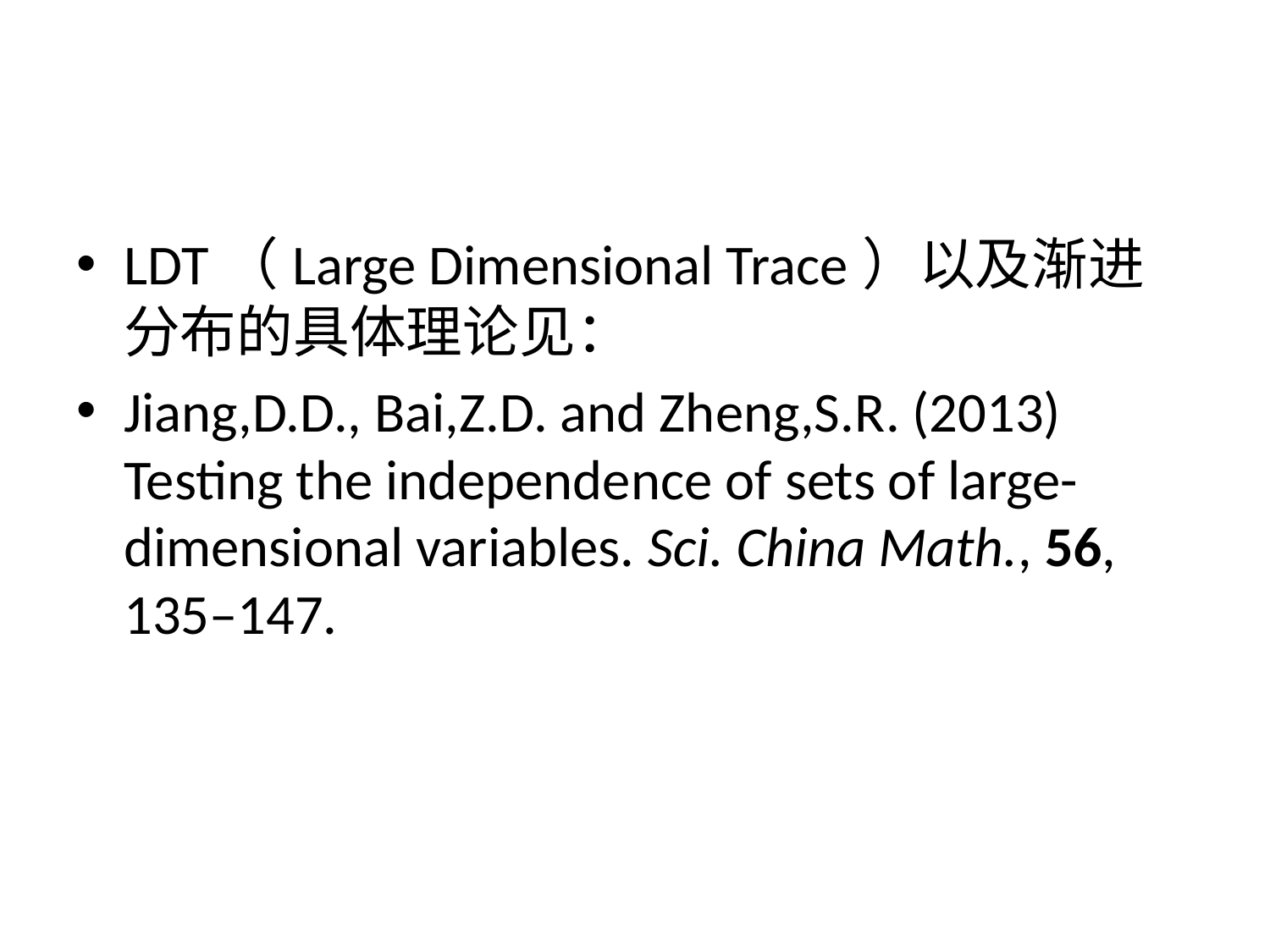

LDT（Large Dimensional Trace）以及渐进分布的具体理论见：
Jiang,D.D., Bai,Z.D. and Zheng,S.R. (2013) Testing the independence of sets of large-dimensional variables. Sci. China Math., 56, 135–147.